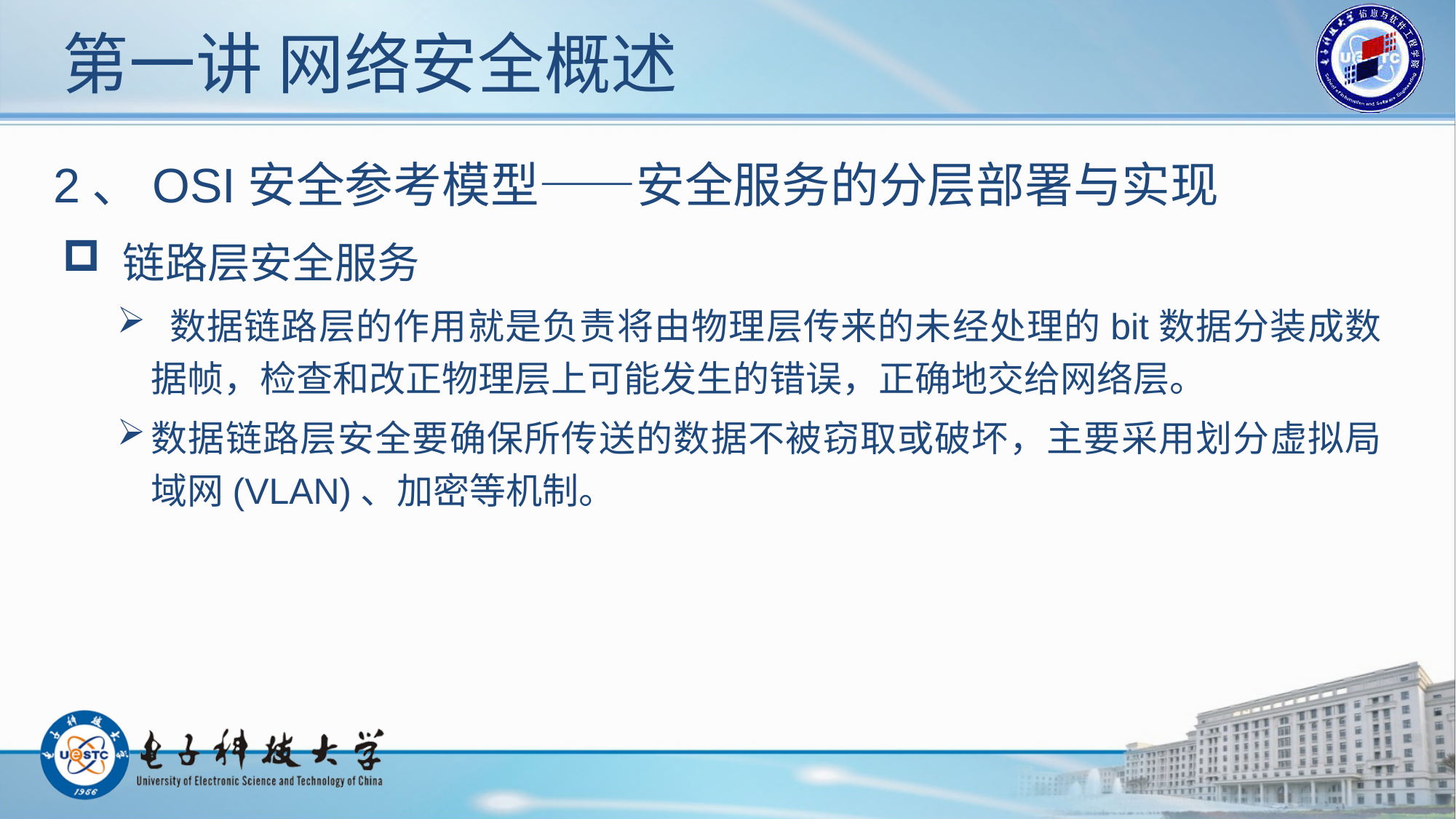

# 第一讲 网络安全概述
2、OSI安全参考模型——安全服务的分层部署与实现
 链路层安全服务
 数据链路层的作用就是负责将由物理层传来的未经处理的bit数据分装成数据帧，检查和改正物理层上可能发生的错误，正确地交给网络层。
数据链路层安全要确保所传送的数据不被窃取或破坏，主要采用划分虚拟局域网(VLAN)、加密等机制。